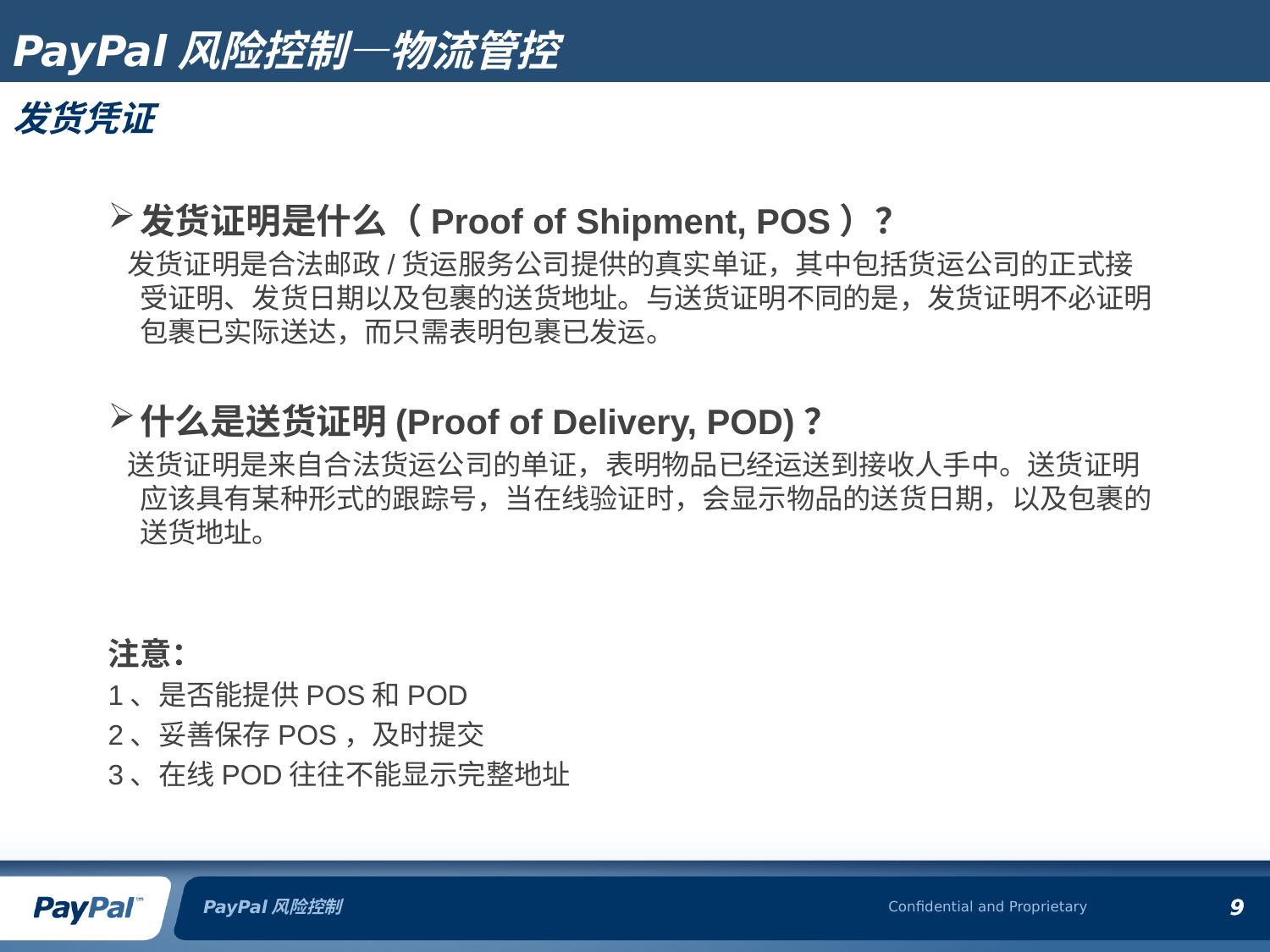

# PayPal风险控制—物流管控
发货凭证

发货证明是什么（Proof of Shipment, POS）？
  发货证明是合法邮政/货运服务公司提供的真实单证，其中包括货运公司的正式接受证明、发货日期以及包裹的送货地址。与送货证明不同的是，发货证明不必证明包裹已实际送达，而只需表明包裹已发运。

什么是送货证明(Proof of Delivery, POD)？
  送货证明是来自合法货运公司的单证，表明物品已经运送到接收人手中。送货证明应该具有某种形式的跟踪号，当在线验证时，会显示物品的送货日期，以及包裹的送货地址。

注意：
1、是否能提供POS和POD
2、妥善保存POS，及时提交
3、在线POD往往不能显示完整地址
PayPal风险控制
9
9